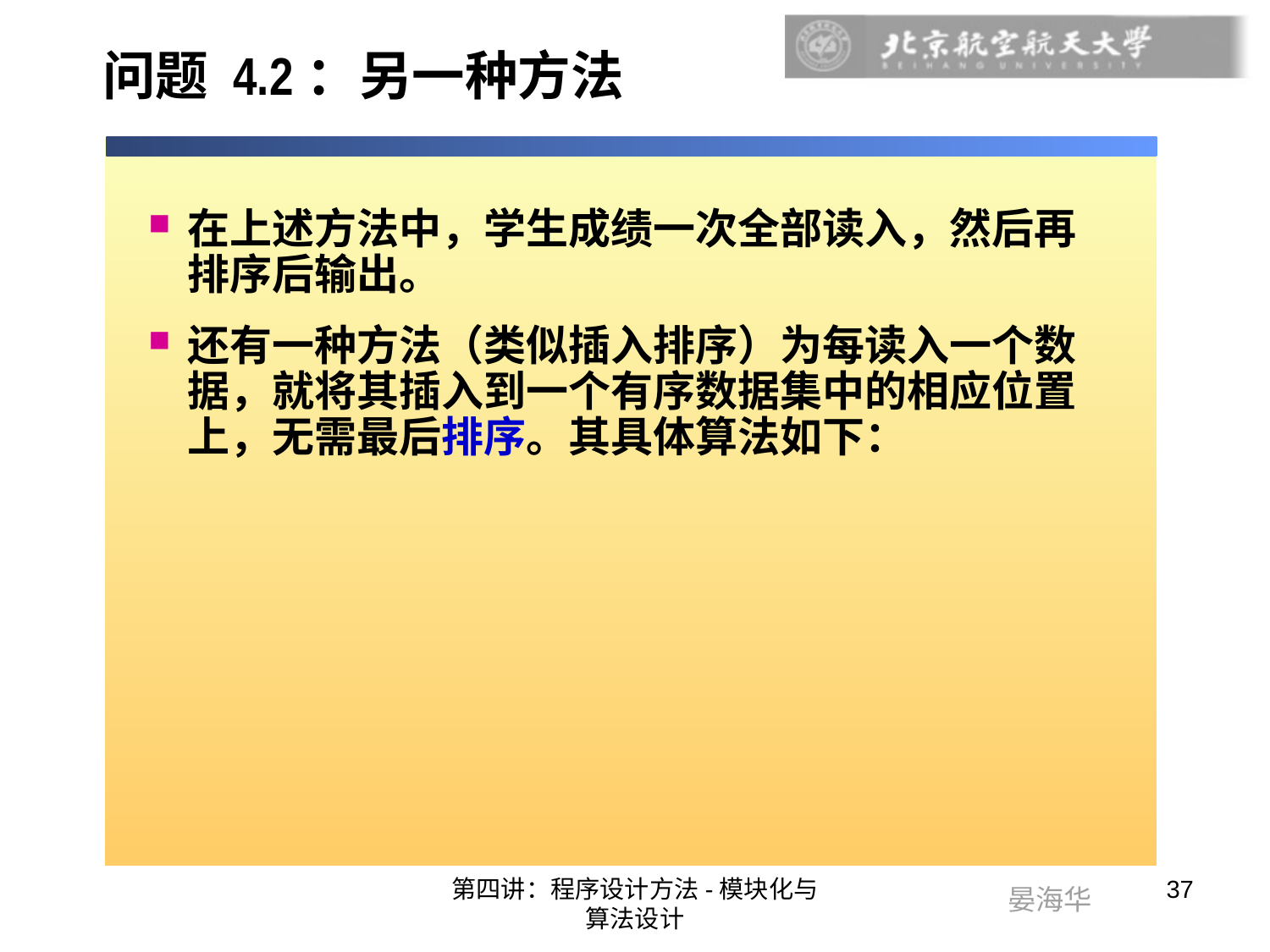

# 问题 4.2：另一种方法
在上述方法中，学生成绩一次全部读入，然后再排序后输出。
还有一种方法（类似插入排序）为每读入一个数据，就将其插入到一个有序数据集中的相应位置上，无需最后排序。其具体算法如下：
第四讲：程序设计方法-模块化与算法设计
37